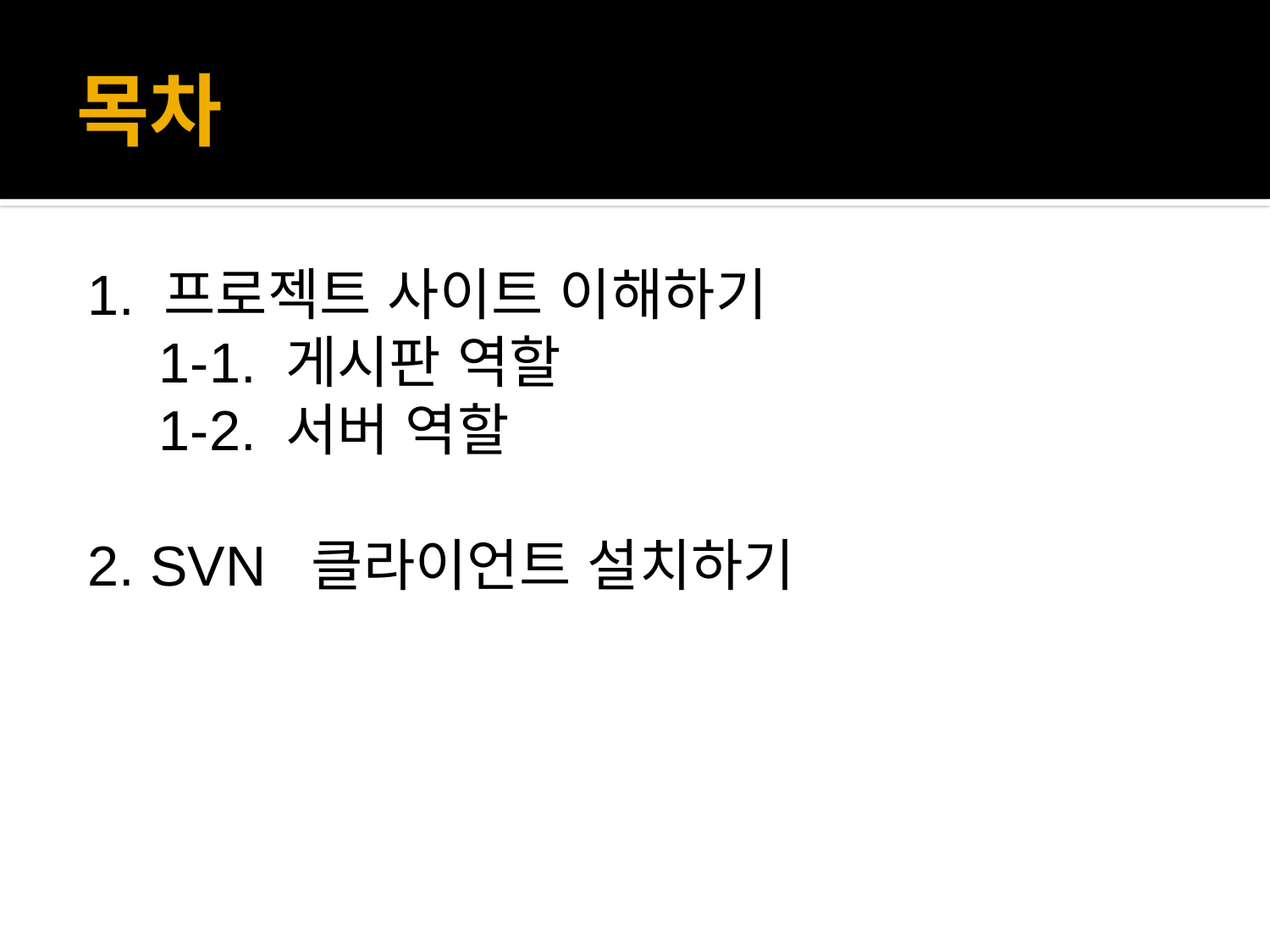

# 목차
1. 프로젝트 사이트 이해하기
	1-1. 게시판 역할
	1-2. 서버 역할

2. SVN  클라이언트 설치하기